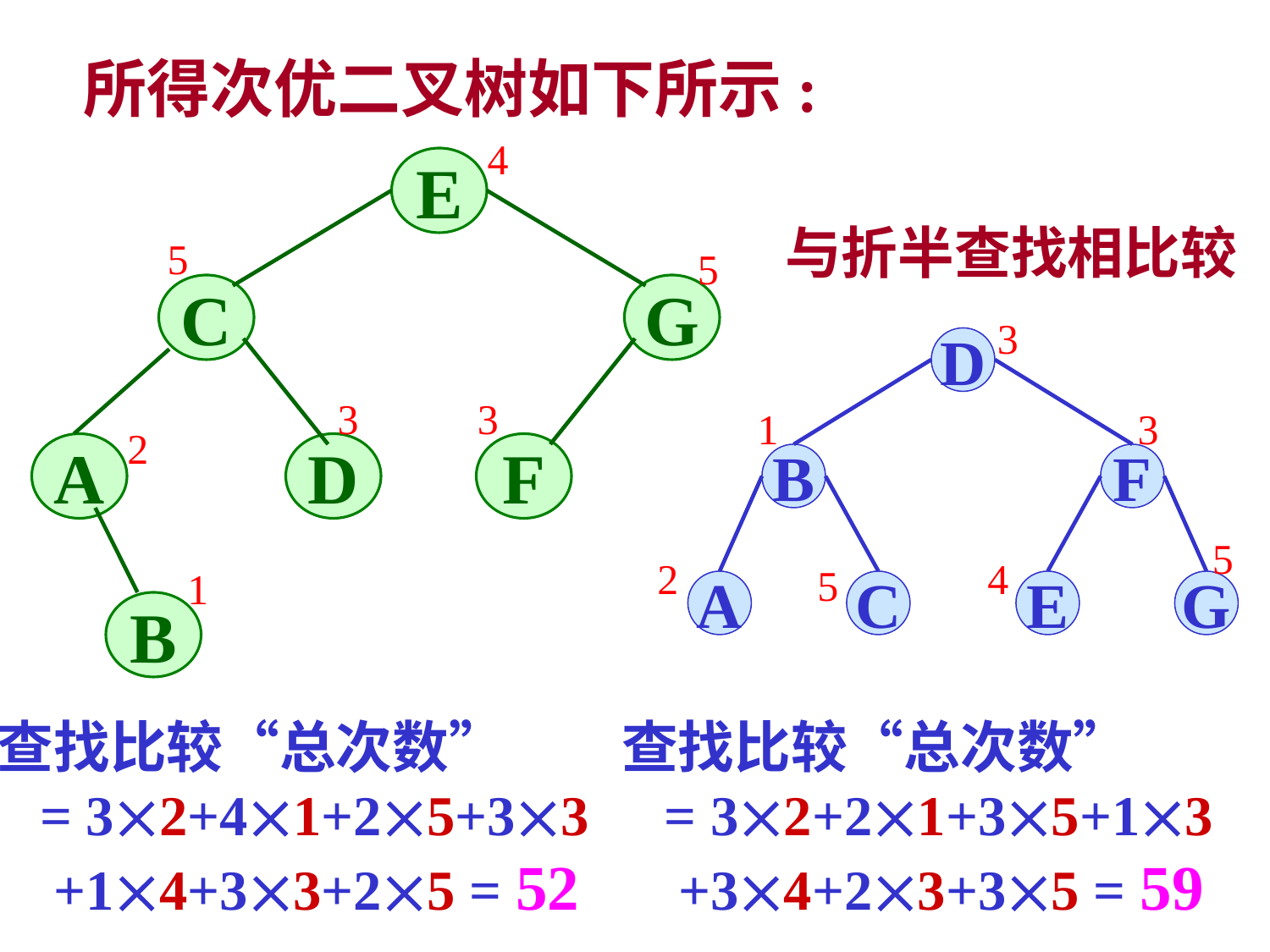

所得次优二叉树如下所示:
4
5
5
3
3
2
1
E

C
G

A
D
F

B
与折半查找相比较
3
1
3
5
2
4
5
D

B
F

A
C
E
G
查找比较“总次数”
   = 3×2+4×1+2×5+3×3
    +1×4+3×3+2×5 = 52
查找比较“总次数”
   = 3×2+2×1+3×5+1×3
    +3×4+2×3+3×5 = 59